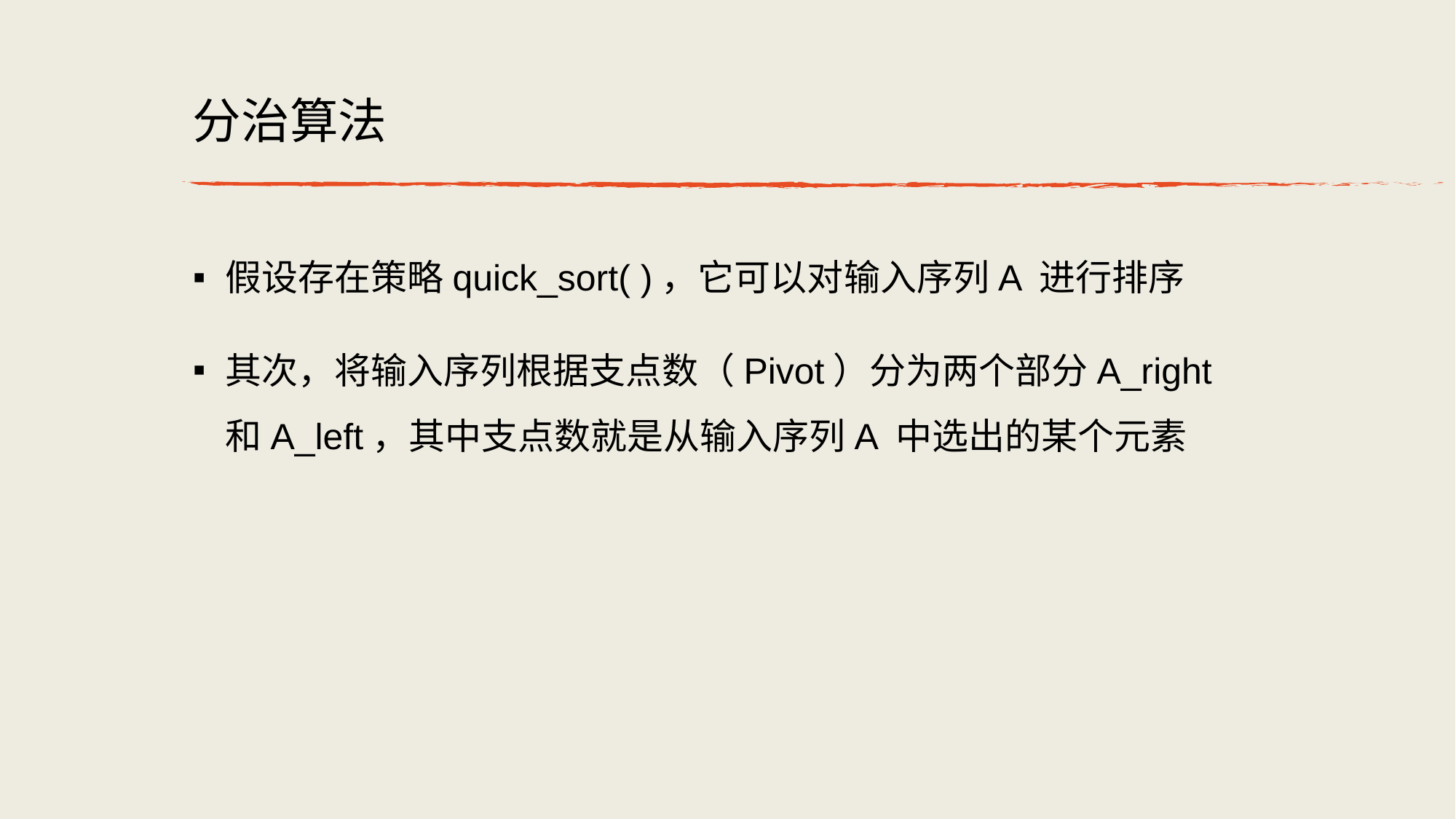

# 分治算法
假设存在策略quick_sort( )，它可以对输⼊序列A 进⾏排序
其次，将输⼊序列根据⽀点数（Pivot）分为两个部分A_right 和A_left，其中⽀点数就是从输⼊序列A 中选出的某个元素